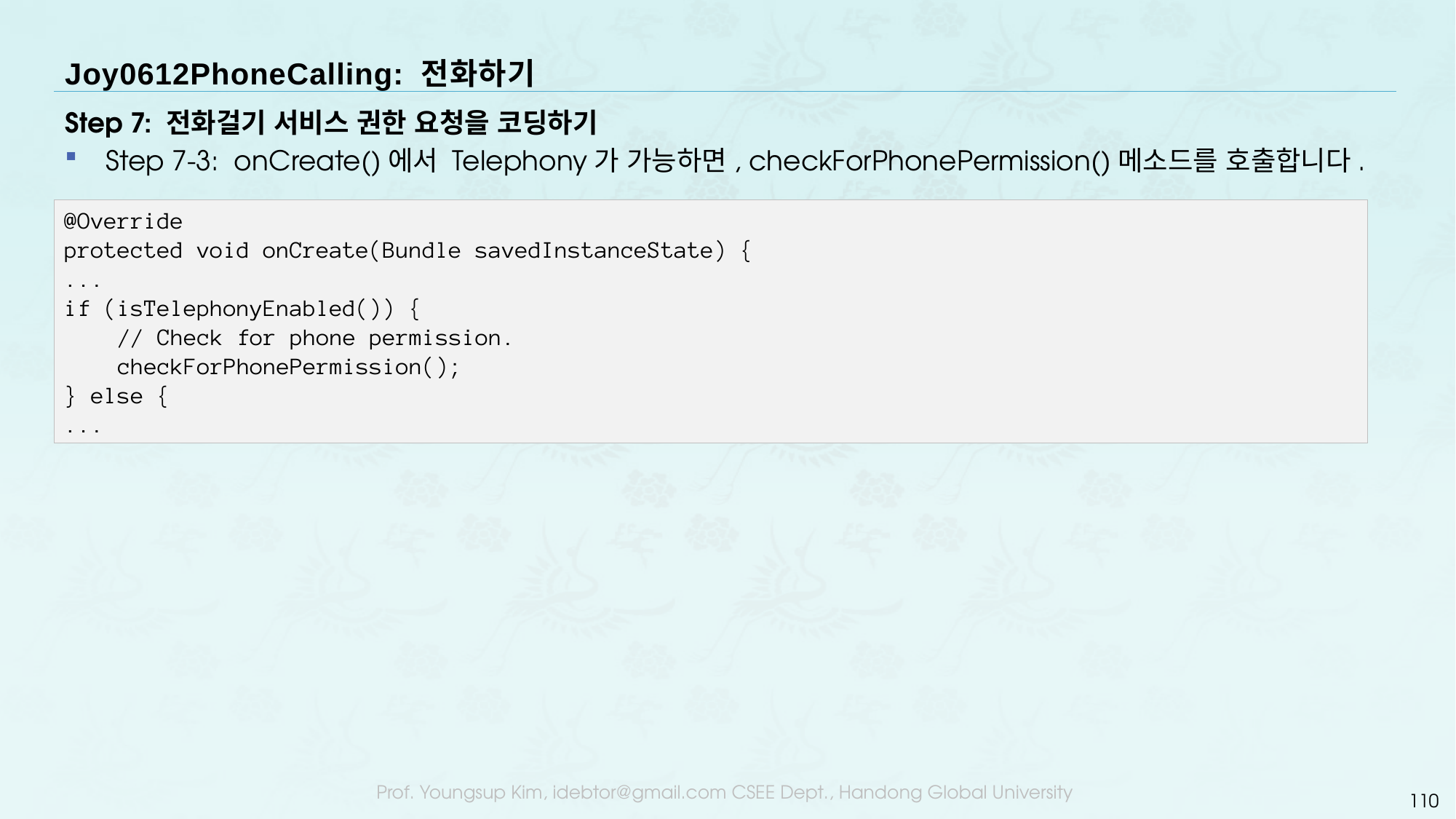

# Joy0612PhoneCalling: 전화하기
Step 7: 전화걸기 서비스 권한 요청을 코딩하기
Step 7-3:  onCreate()에서 Telephony가 가능하면, checkForPhonePermission()메소드를 호출합니다.

@Override
protected void onCreate(Bundle savedInstanceState) {
...
if (isTelephonyEnabled()) {
    // Check for phone permission.
    checkForPhonePermission();
} else {
...
110